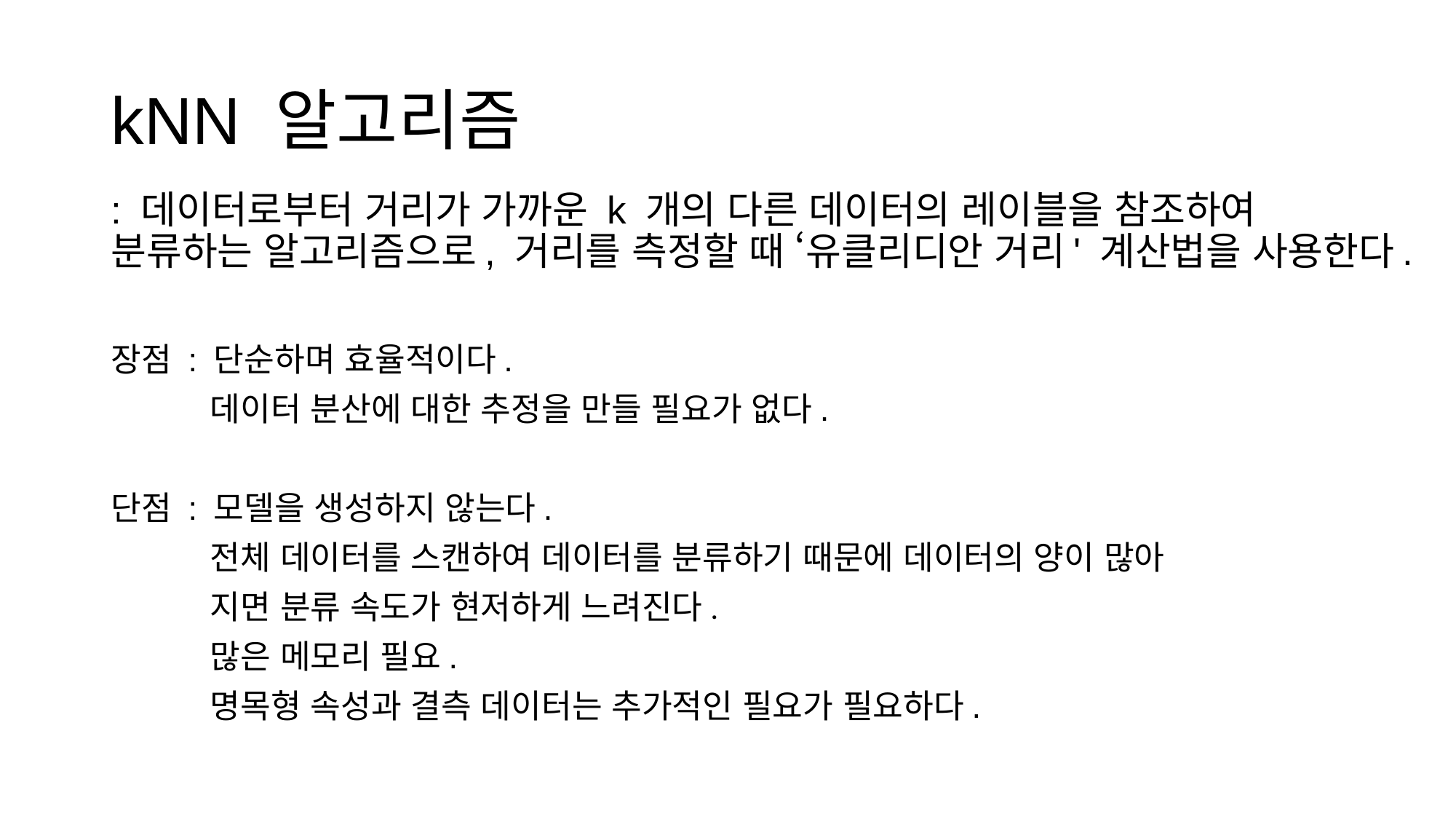

# kNN 알고리즘
: 데이터로부터 거리가 가까운 k 개의 다른 데이터의 레이블을 참조하여 분류하는 알고리즘으로, 거리를 측정할 때 ‘유클리디안 거리' 계산법을 사용한다.

장점 : 단순하며 효율적이다.
	데이터 분산에 대한 추정을 만들 필요가 없다.

단점 : 모델을 생성하지 않는다.
	전체 데이터를 스캔하여 데이터를 분류하기 때문에 데이터의 양이 많아
	지면 분류 속도가 현저하게 느려진다.
 	많은 메모리 필요.
	명목형 속성과 결측 데이터는 추가적인 필요가 필요하다.